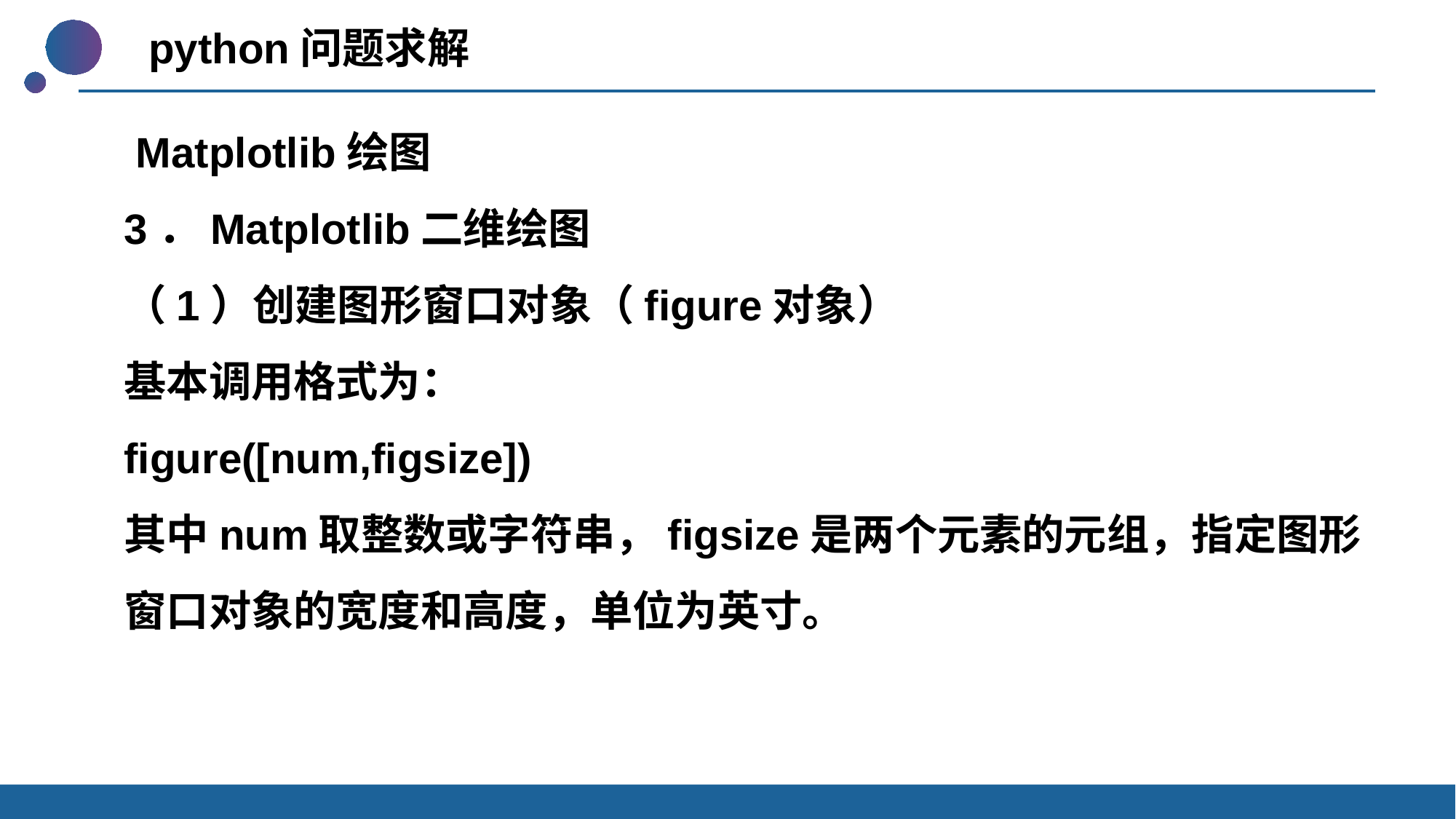

python问题求解

 Matplotlib绘图
3．Matplotlib二维绘图
（1）创建图形窗口对象（figure对象）
基本调用格式为：
figure([num,figsize])
其中num取整数或字符串，figsize是两个元素的元组，指定图形窗口对象的宽度和高度，单位为英寸。